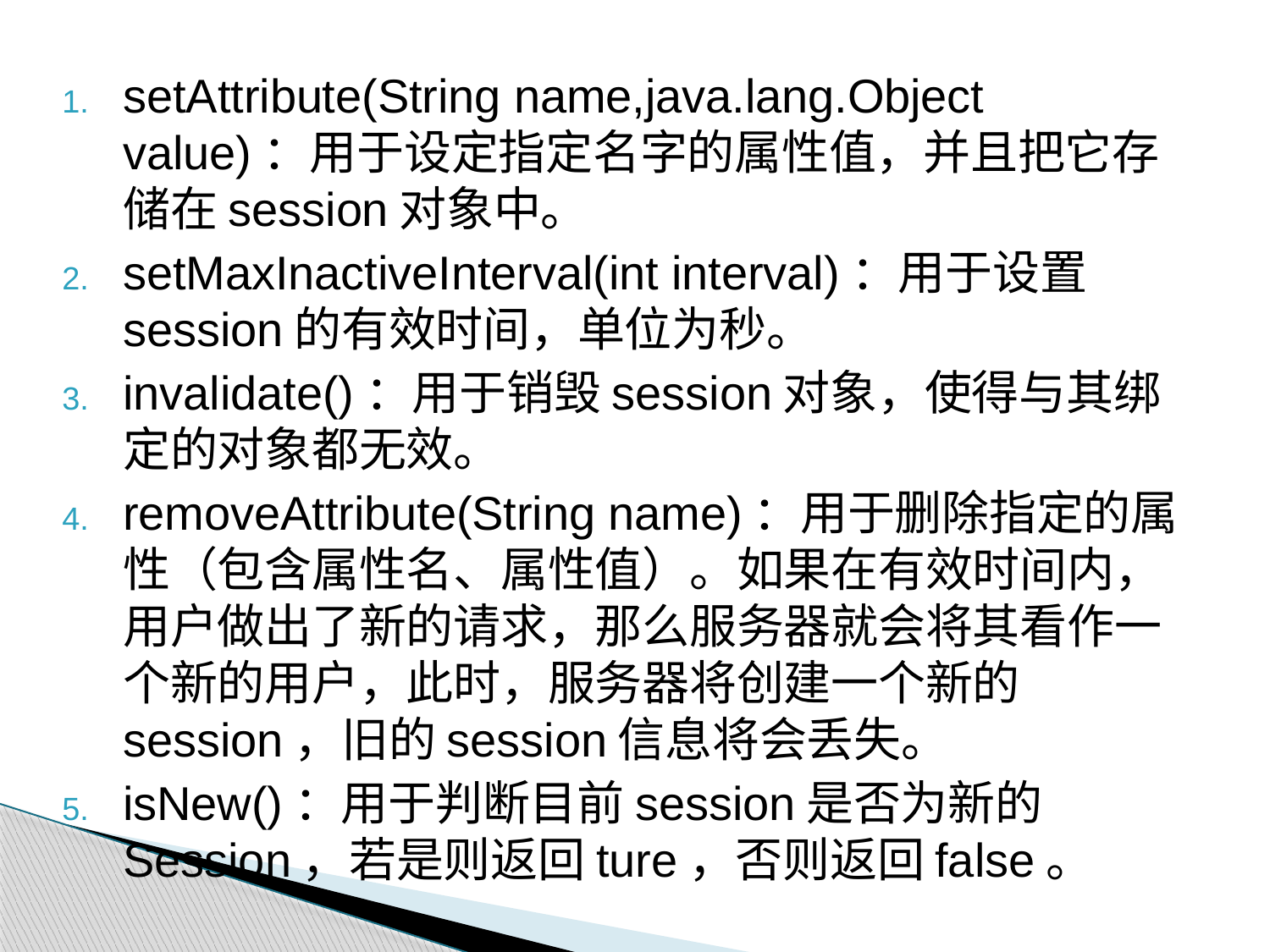

#
setAttribute(String name,java.lang.Object value)：用于设定指定名字的属性值，并且把它存储在session对象中。
setMaxInactiveInterval(int interval)：用于设置session的有效时间，单位为秒。
invalidate()：用于销毁session对象，使得与其绑定的对象都无效。
removeAttribute(String name)：用于删除指定的属性（包含属性名、属性值）。如果在有效时间内，用户做出了新的请求，那么服务器就会将其看作一个新的用户，此时，服务器将创建一个新的session，旧的session信息将会丢失。
isNew()：用于判断目前session是否为新的Session，若是则返回ture，否则返回false。